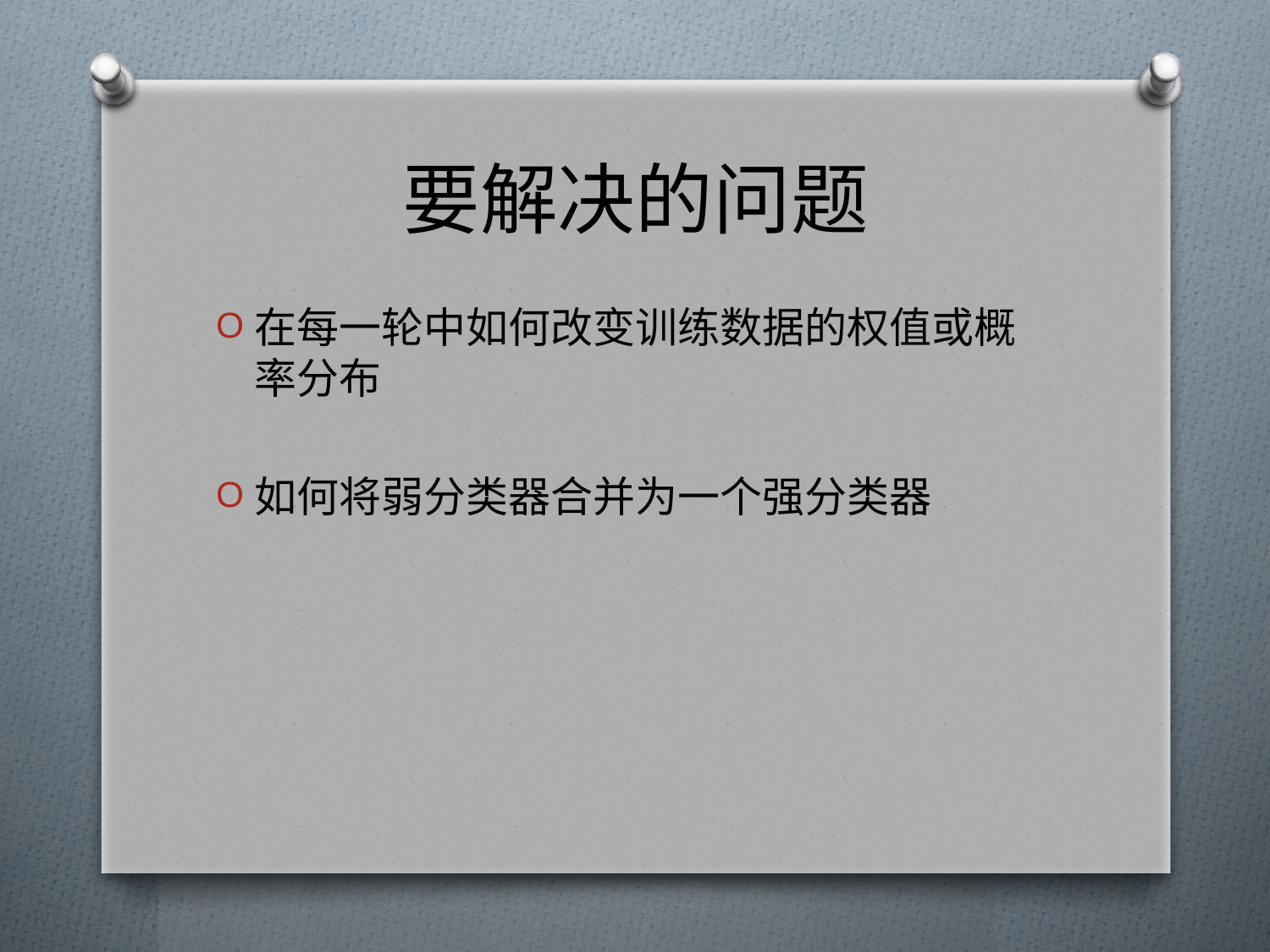

# 要解决的问题
在每一轮中如何改变训练数据的权值或概率分布

如何将弱分类器合并为一个强分类器